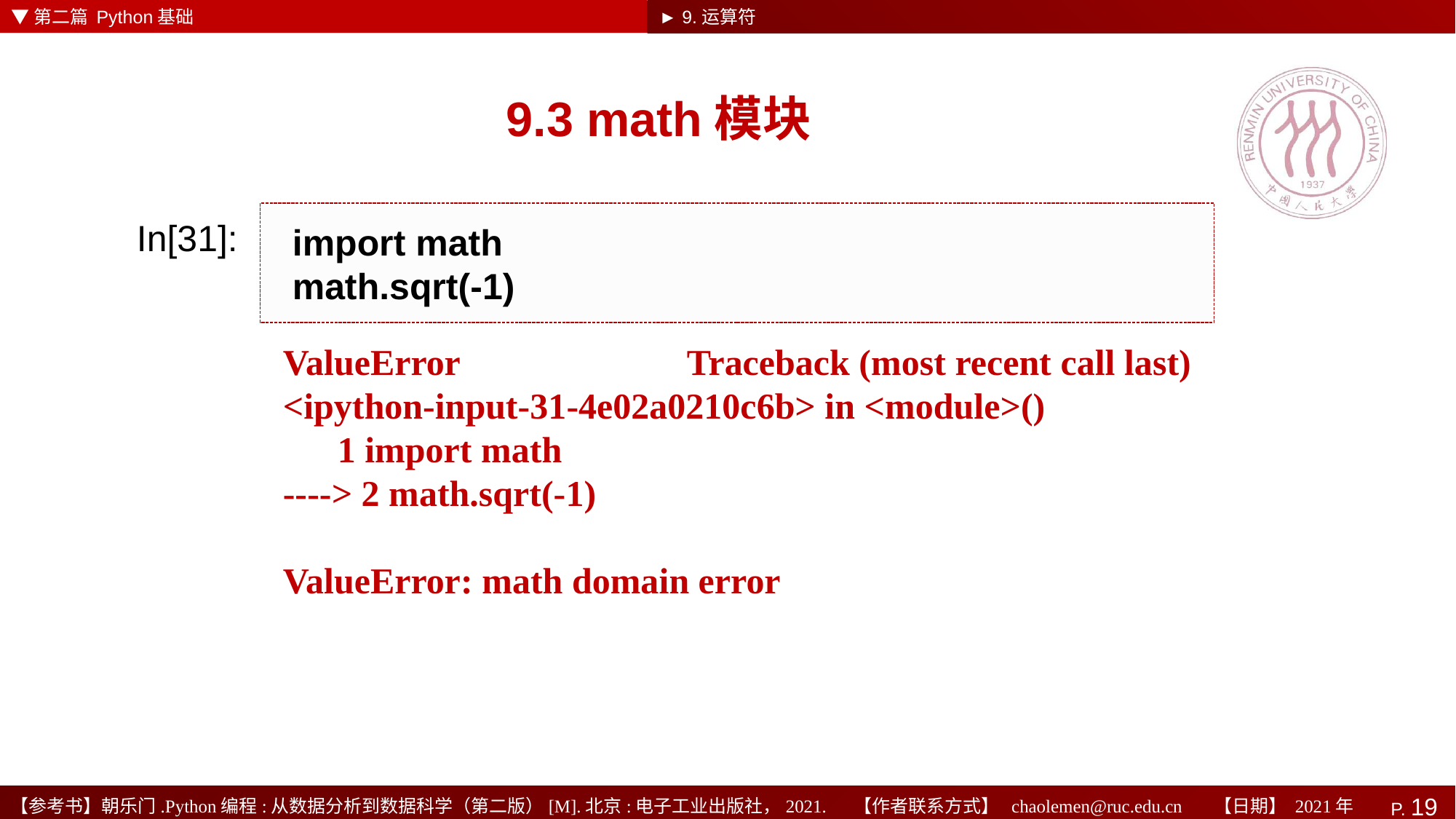

▼第二篇 Python基础
► 9.运算符
# 9.3 math模块
import math
math.sqrt(-1)
In[31]:
ValueError                         Traceback (most recent call last)
<ipython-input-31-4e02a0210c6b> in <module>()
      1 import math
----> 2 math.sqrt(-1)

ValueError: math domain error